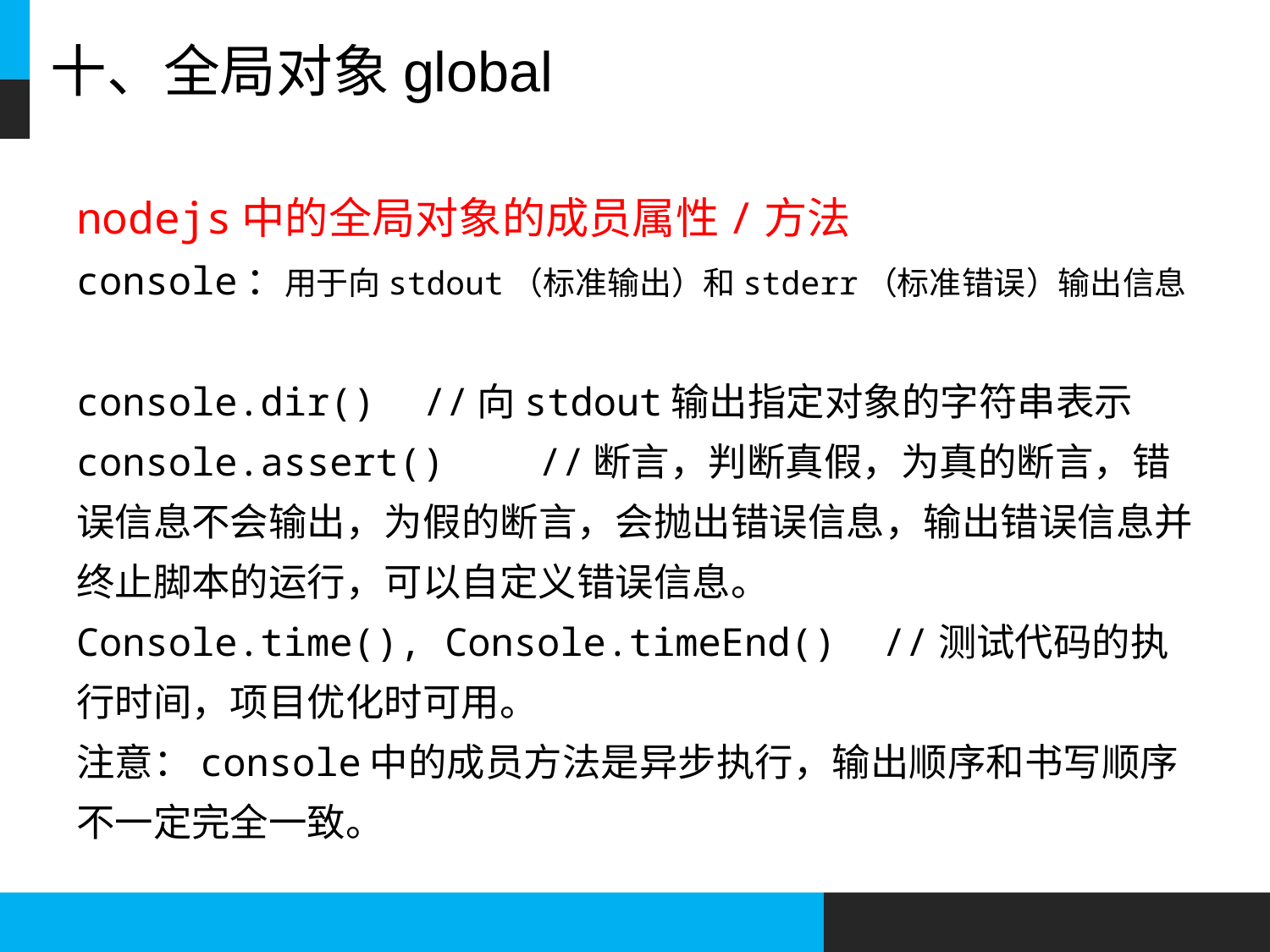

# 十、全局对象global
nodejs中的全局对象的成员属性/方法
console：用于向stdout（标准输出）和stderr（标准错误）输出信息

console.dir()	//向stdout输出指定对象的字符串表示
console.assert()		//断言，判断真假，为真的断言，错误信息不会输出，为假的断言，会抛出错误信息，输出错误信息并终止脚本的运行，可以自定义错误信息。
Console.time(), Console.timeEnd()  //测试代码的执行时间，项目优化时可用。
注意：console中的成员方法是异步执行，输出顺序和书写顺序不一定完全一致。